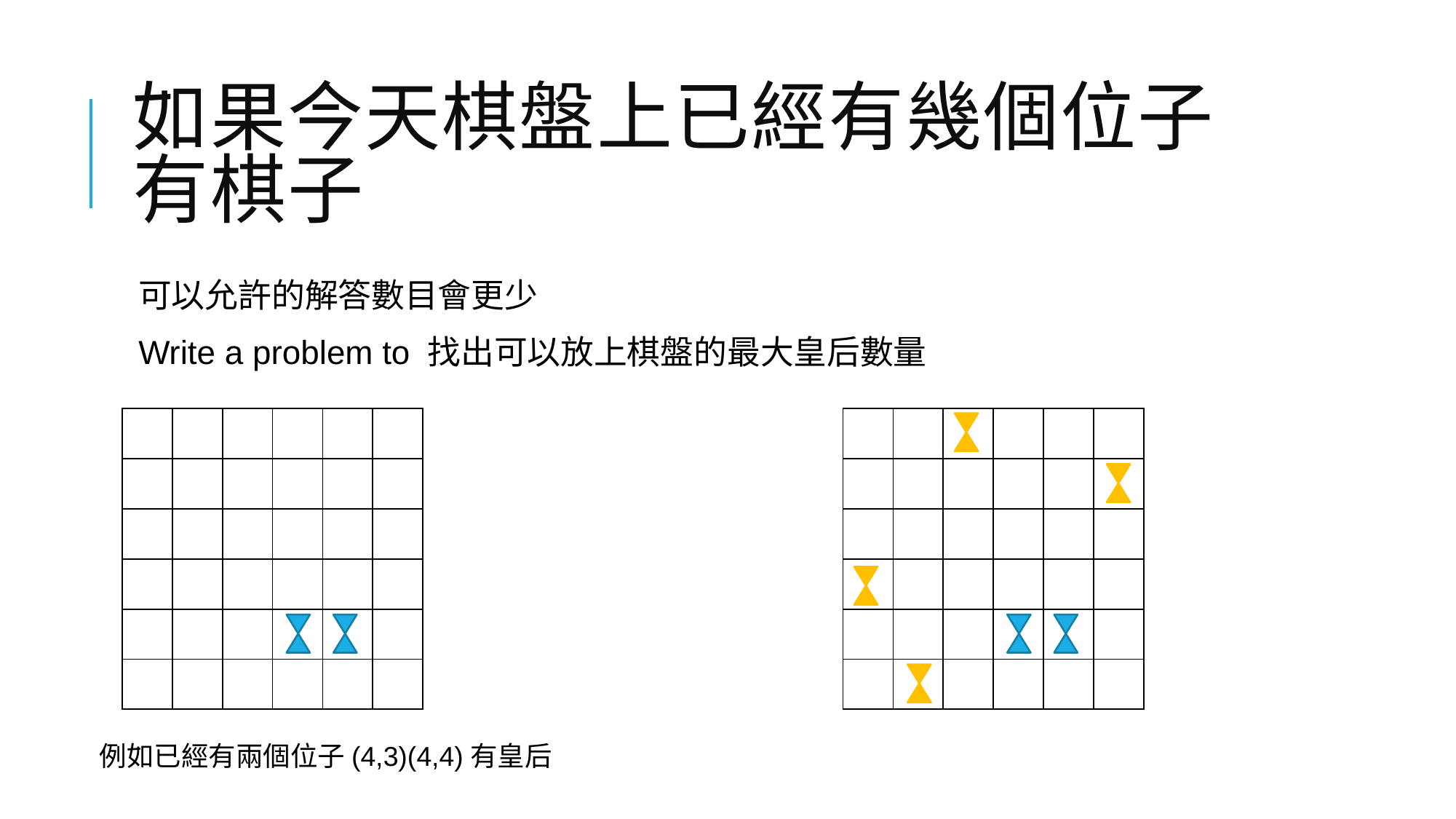

# 如果今天棋盤上已經有幾個位子有棋子
可以允許的解答數目會更少
Write a problem to 找出可以放上棋盤的最大皇后數量
|  |  |  |  |  |  |
| --- | --- | --- | --- | --- | --- |
|  |  |  |  |  |  |
|  |  |  |  |  |  |
|  |  |  |  |  |  |
|  |  |  |  |  |  |
|  |  |  |  |  |  |
|  |  |  |  |  |  |
| --- | --- | --- | --- | --- | --- |
|  |  |  |  |  |  |
|  |  |  |  |  |  |
|  |  |  |  |  |  |
|  |  |  |  |  |  |
|  |  |  |  |  |  |

例如已經有兩個位子(4,3)(4,4)有皇后